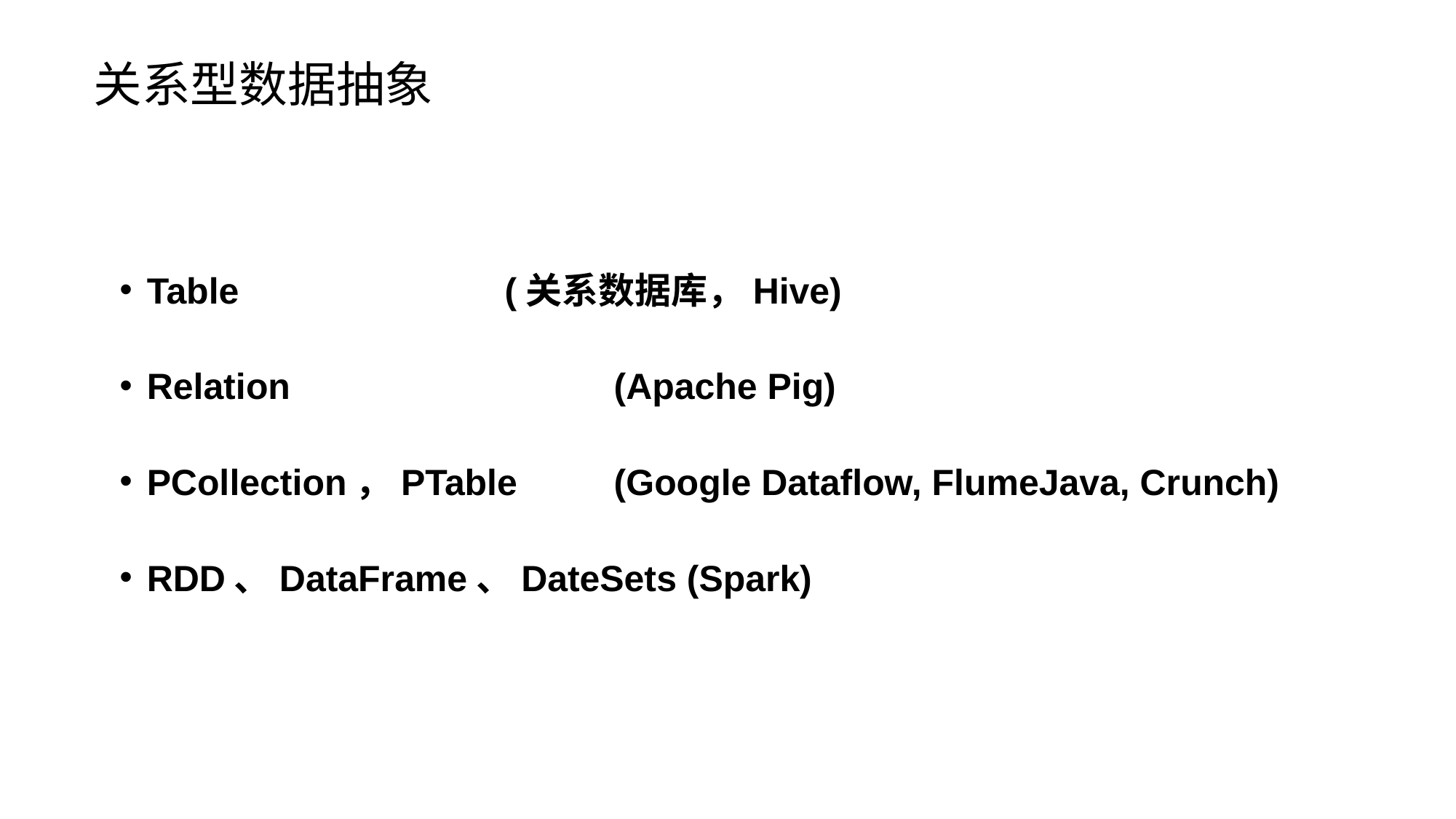

# 关系型数据抽象

Table 			   (关系数据库，Hive)
Relation 			   (Apache Pig)
PCollection，PTable 	   (Google Dataflow, FlumeJava, Crunch)
RDD、DataFrame、DateSets (Spark)